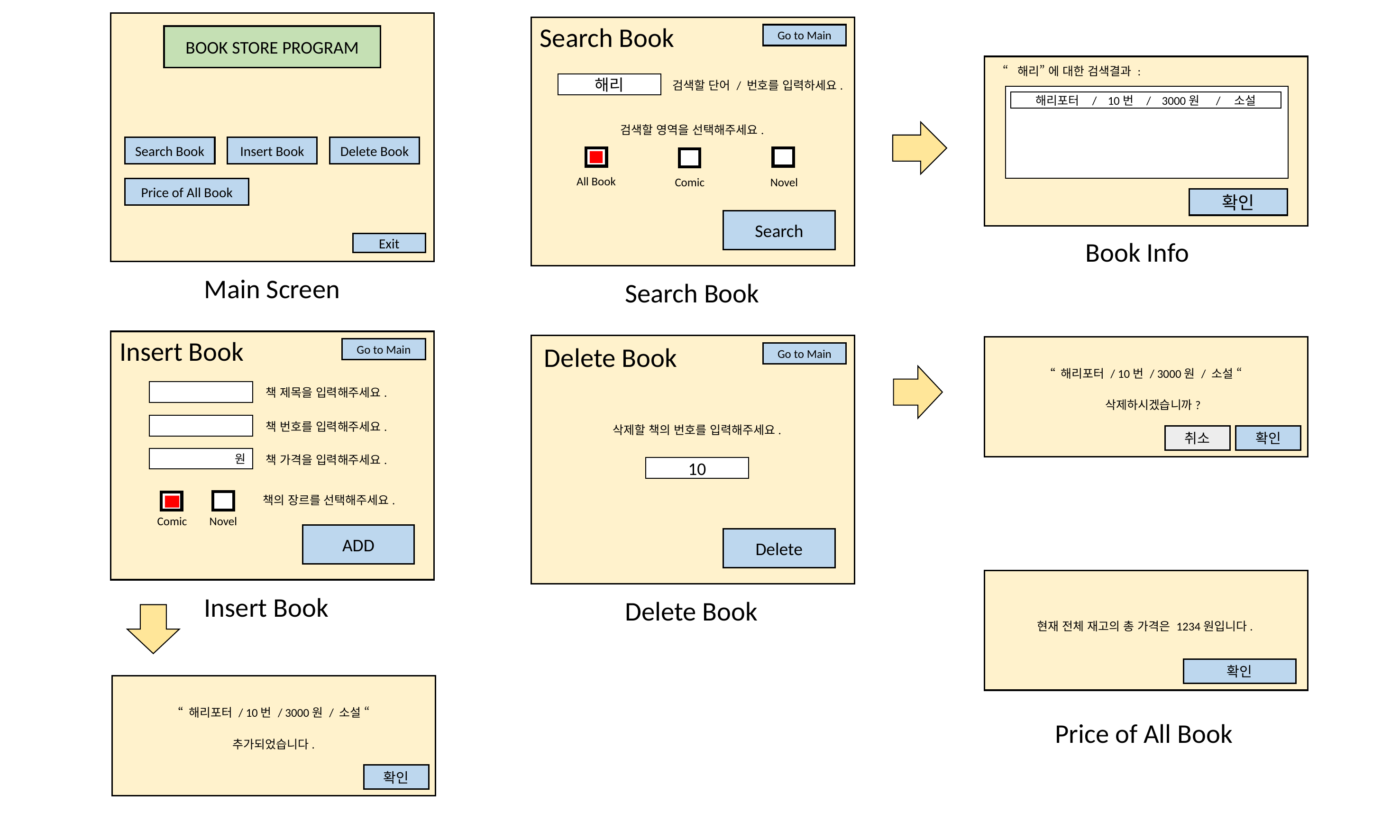

BOOK STORE PROGRAM
Search Book
Insert Book
Delete Book
Price of All Book
Exit
Main Screen
Search Book

Go to Main

“해리” 에 대한 검색결과 :
해리
검색할 단어 / 번호를 입력하세요.

해리포터   /    10번   /    3000원    /    소설
검색할 영역을 선택해주세요.

All Book
Comic
Novel
확인
Search
Book Info
Search Book
Insert Book

Delete Book

Go to Main
Go to Main
“ 해리포터 / 10번 / 3000원 / 소설 “

책 제목을 입력해주세요.
삭제하시겠습니까?

책 번호를 입력해주세요.
삭제할 책의 번호를 입력해주세요.
확인
취소
원
책 가격을 입력해주세요.
10
책의 장르를 선택해주세요.

Comic
Novel
ADD
Delete

Insert Book
Delete Book

현재 전체 재고의 총 가격은 1234원입니다.
확인

“ 해리포터 / 10번 / 3000원 / 소설 “
Price of All Book
추가되었습니다.
확인